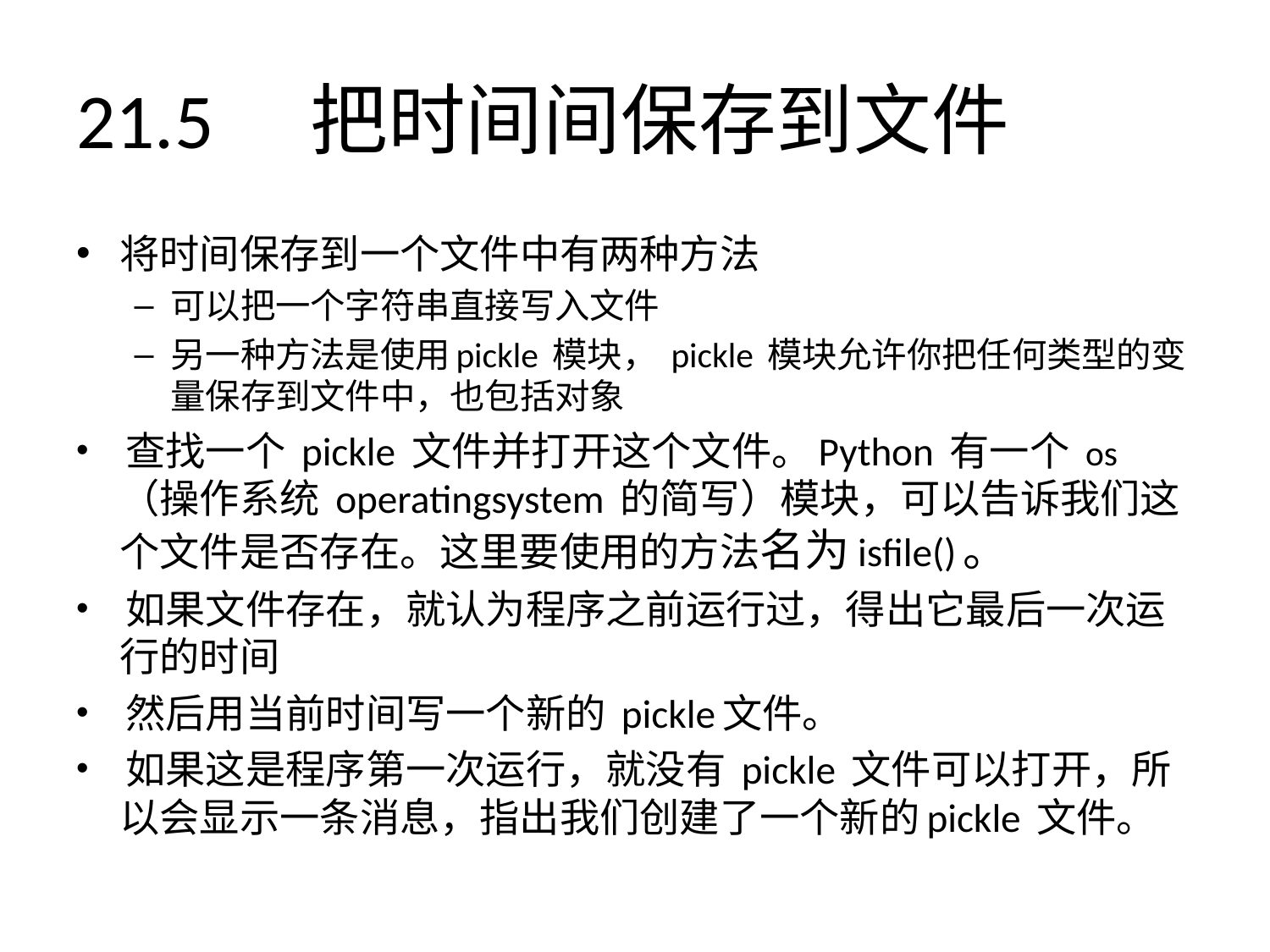

# 21.5　把时间间保存到文件
将时间保存到一个文件中有两种方法
可以把一个字符串直接写入文件
另一种方法是使用pickle 模块， pickle 模块允许你把任何类型的变量保存到文件中，也包括对象
查找一个 pickle 文件并打开这个文件。Python 有一个 os（操作系统 operatingsystem 的简写）模块，可以告诉我们这个文件是否存在。这里要使用的方法名为isfile()。
如果文件存在，就认为程序之前运行过，得出它最后一次运行的时间
然后用当前时间写一个新的 pickle文件。
如果这是程序第一次运行，就没有 pickle 文件可以打开，所以会显示一条消息，指出我们创建了一个新的pickle 文件。